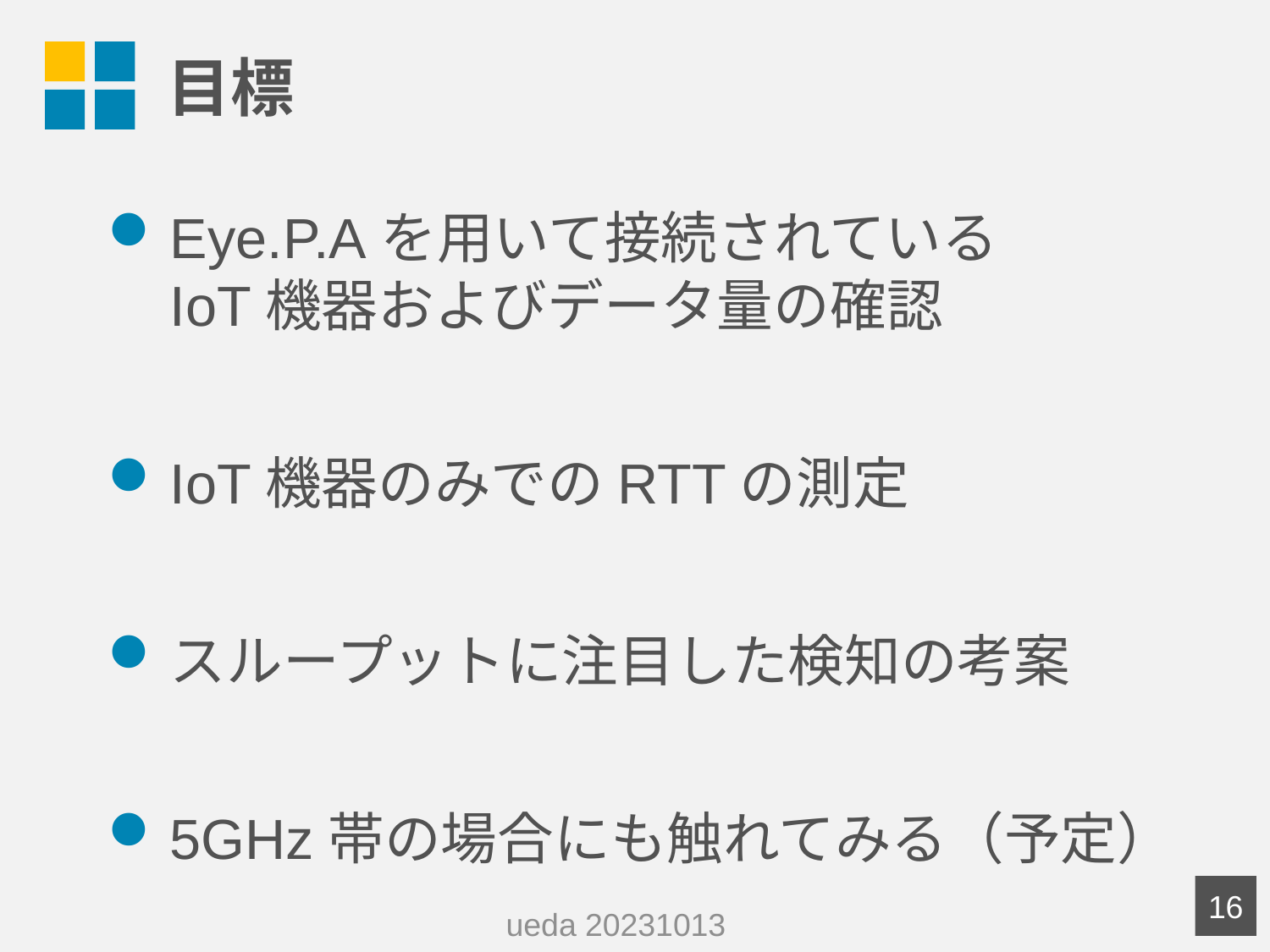

# 目標
Eye.P.Aを用いて接続されている
IoT機器およびデータ量の確認

IoT機器のみでのRTTの測定

スループットに注目した検知の考案

5GHz帯の場合にも触れてみる（予定）

16
ueda 20231013